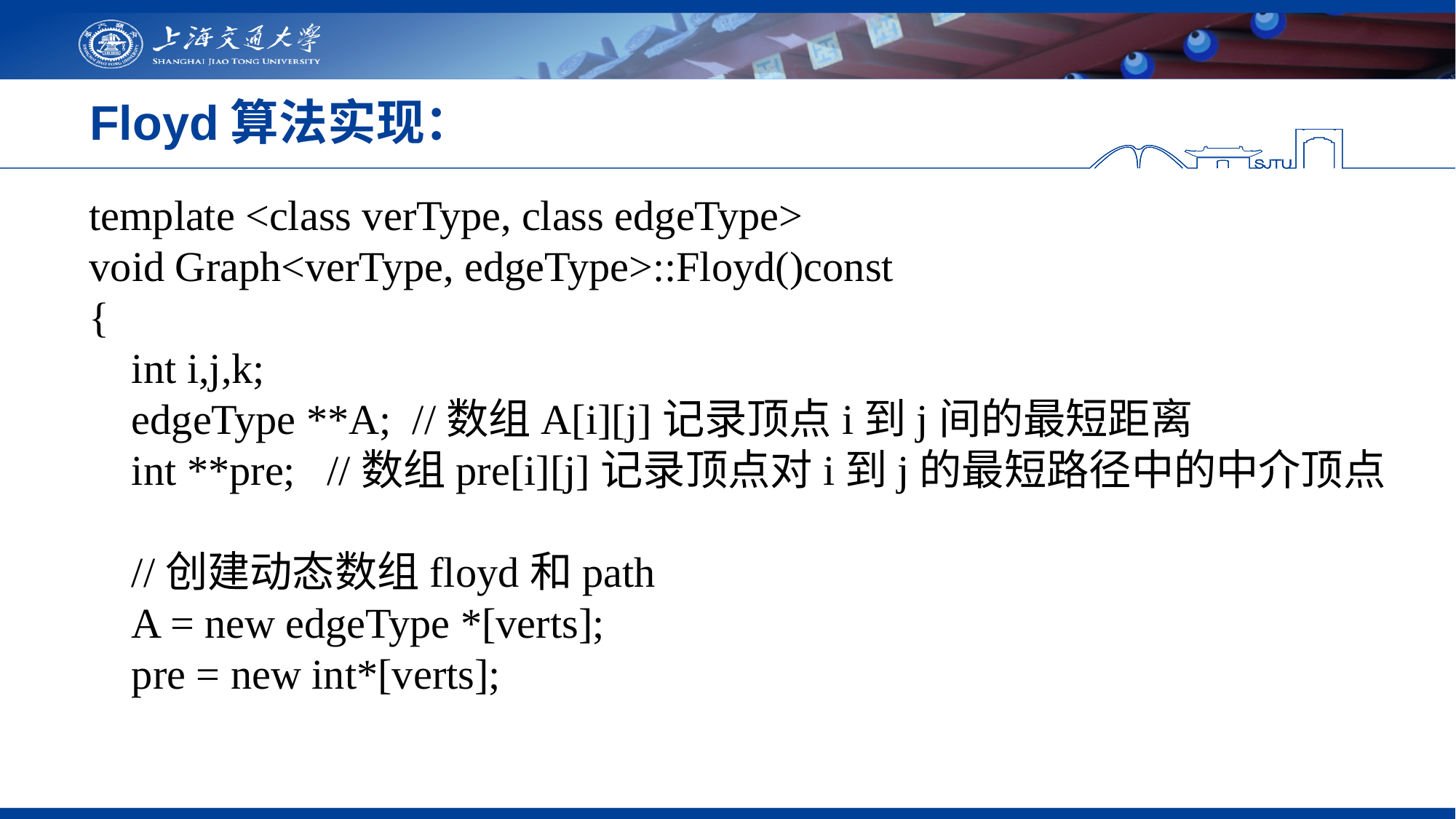

# Floyd算法实现：
template <class verType, class edgeType>
void Graph<verType, edgeType>::Floyd()const
{
    int i,j,k;
    edgeType **A;  //数组A[i][j]记录顶点i到j间的最短距离
    int **pre;   //数组pre[i][j]记录顶点对i到j的最短路径中的中介顶点

    //创建动态数组floyd和path
    A = new edgeType *[verts];
    pre = new int*[verts];